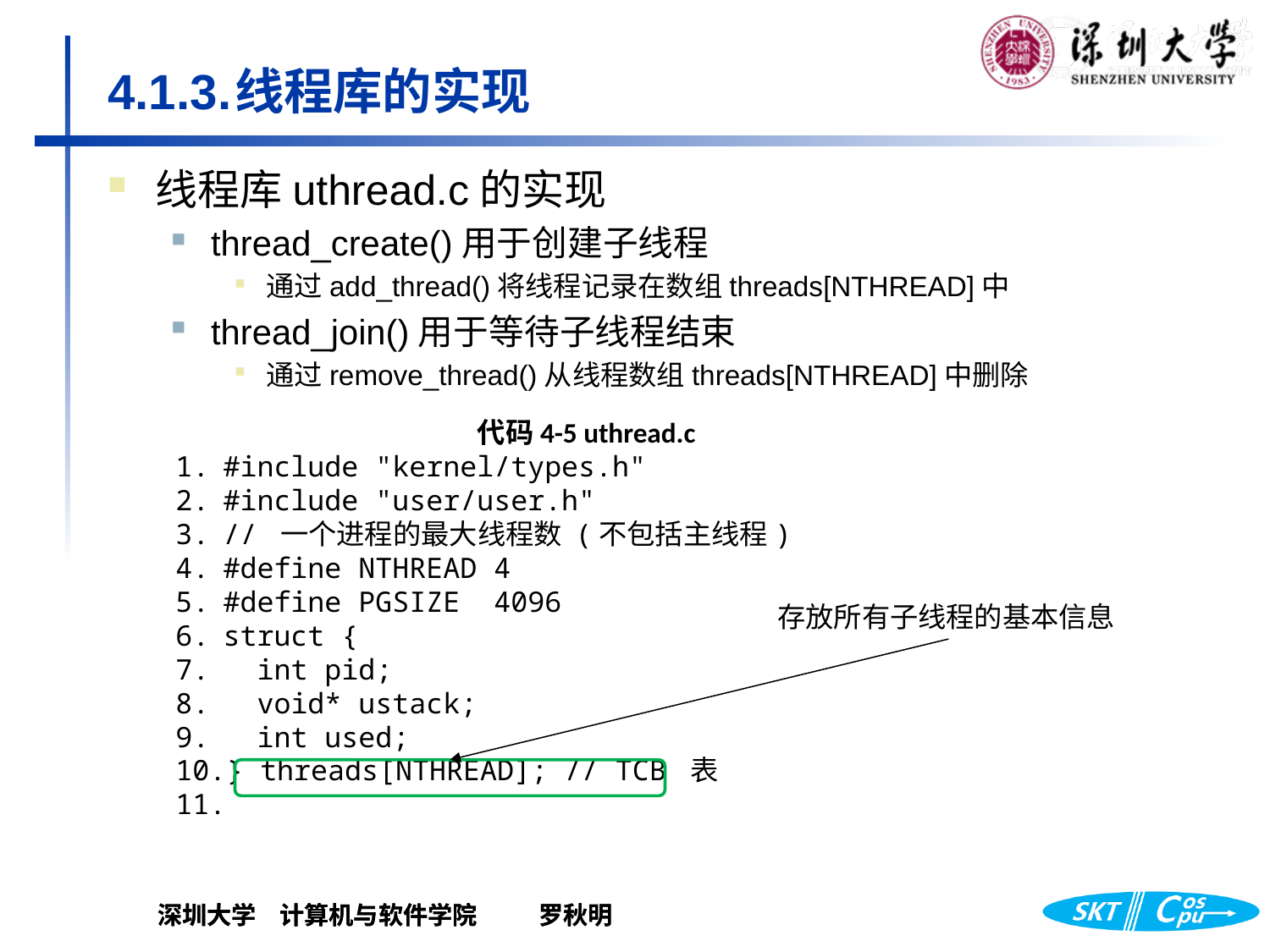

# 4.1.3.	线程库的实现
线程库uthread.c的实现
thread_create()用于创建子线程
通过add_thread()将线程记录在数组threads[NTHREAD]中
thread_join()用于等待子线程结束
通过remove_thread()从线程数组threads[NTHREAD]中删除

代码4-5 uthread.c
#include "kernel/types.h"
#include "user/user.h"
// 一个进程的最大线程数 (不包括主线程)
#define NTHREAD 4
#define PGSIZE  4096
struct {
  int pid;
  void* ustack;
  int used;
} threads[NTHREAD]; // TCB 表

存放所有子线程的基本信息